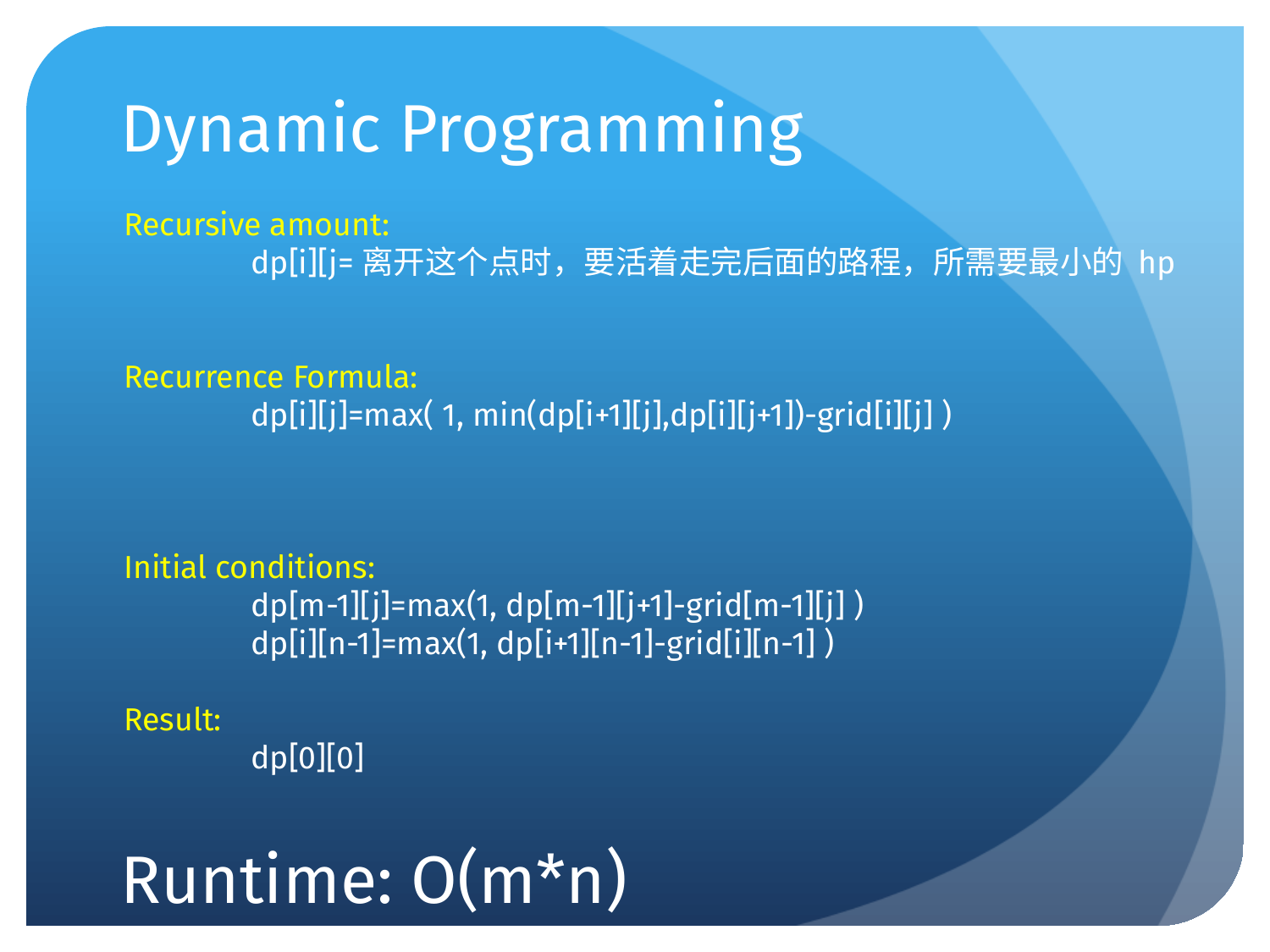

# Dynamic Programming
Recursive amount:
	dp[i][j=离开这个点时，要活着走完后面的路程，所需要最小的 hp

Recurrence Formula:
	dp[i][j]=max( 1, min(dp[i+1][j],dp[i][j+1])-grid[i][j] )

Initial conditions:
	dp[m-1][j]=max(1, dp[m-1][j+1]-grid[m-1][j] )
	dp[i][n-1]=max(1, dp[i+1][n-1]-grid[i][n-1] )

Result:
	dp[0][0]

Runtime: O(m*n)